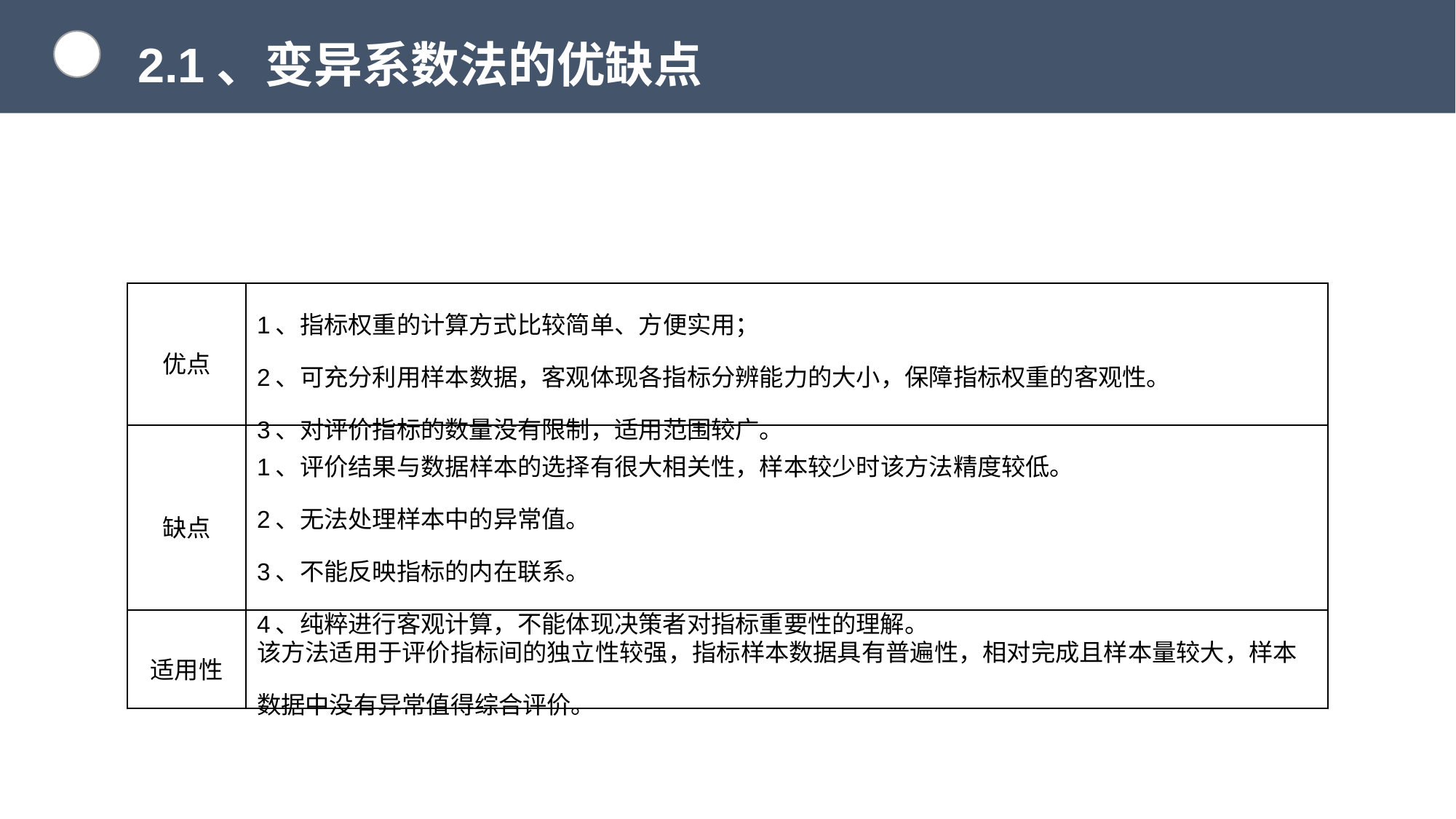

2.1、变异系数法的优缺点
| 优点 | 1、指标权重的计算方式比较简单、方便实用； 2、可充分利用样本数据，客观体现各指标分辨能力的大小，保障指标权重的客观性。 3、对评价指标的数量没有限制，适用范围较广。 |
| --- | --- |
| 缺点 | 1、评价结果与数据样本的选择有很大相关性，样本较少时该方法精度较低。 2、无法处理样本中的异常值。 3、不能反映指标的内在联系。 4、纯粹进行客观计算，不能体现决策者对指标重要性的理解。 |
| 适用性 | 该方法适用于评价指标间的独立性较强，指标样本数据具有普遍性，相对完成且样本量较大，样本数据中没有异常值得综合评价。 |